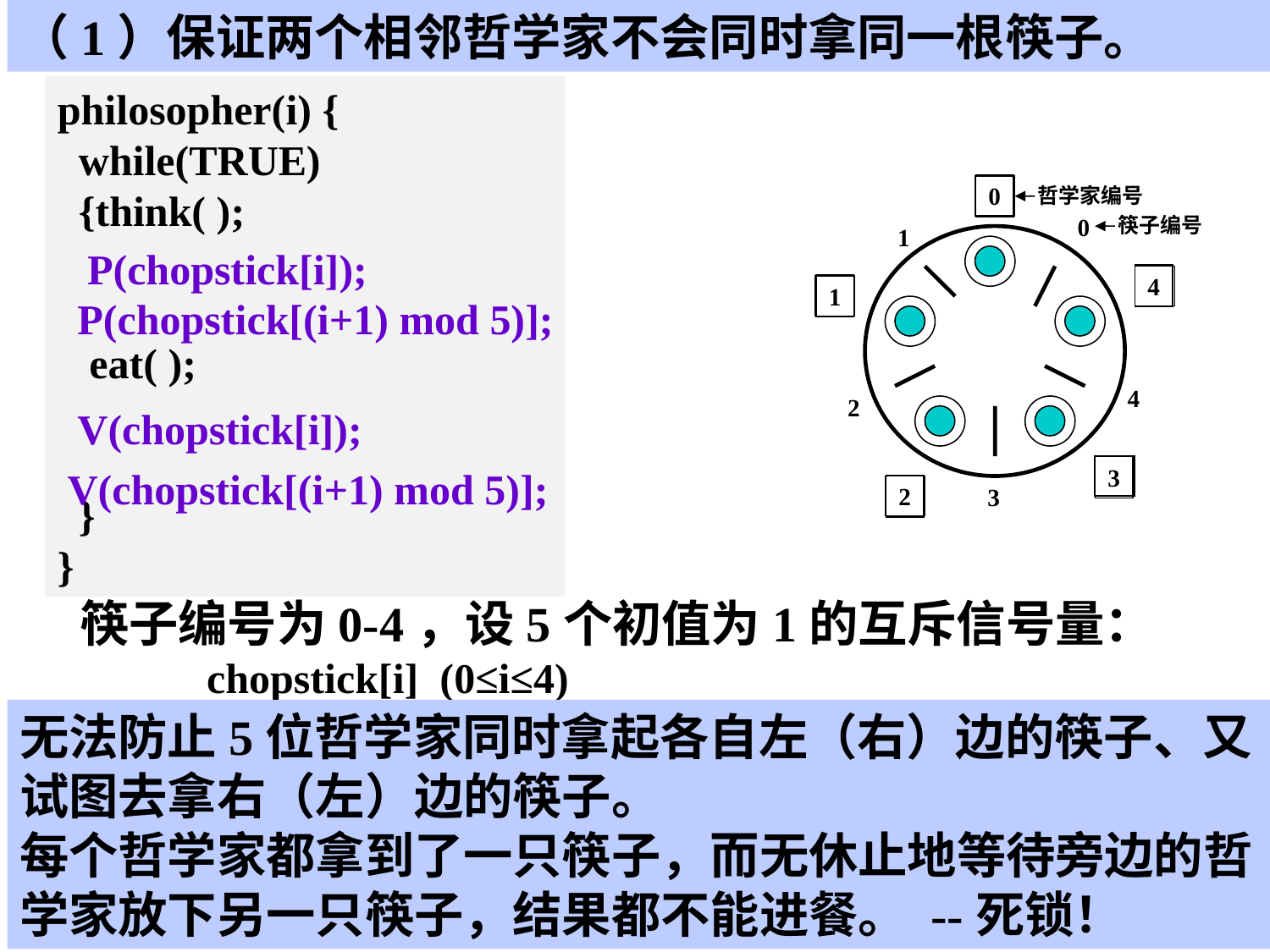

（1）保证两个相邻哲学家不会同时拿同一根筷子。

philosopher(i) {
  while(TRUE)
  {think( );

   eat( );

  }
}
0

哲学家编号

0
筷子编号
1

4

1

4
2

3
2

3
P(chopstick[i]);
P(chopstick[(i+1) mod 5)];
V(chopstick[i]);
V(chopstick[(i+1) mod 5)];
将筷子编号为0-4，设5个初值为1的互斥信号量：
                chopstick[i]  (0≤i≤4)
无法防止5位哲学家同时拿起各自左（右）边的筷子、又试图去拿右（左）边的筷子。
每个哲学家都拿到了一只筷子，而无休止地等待旁边的哲学家放下另一只筷子，结果都不能进餐。 --死锁！